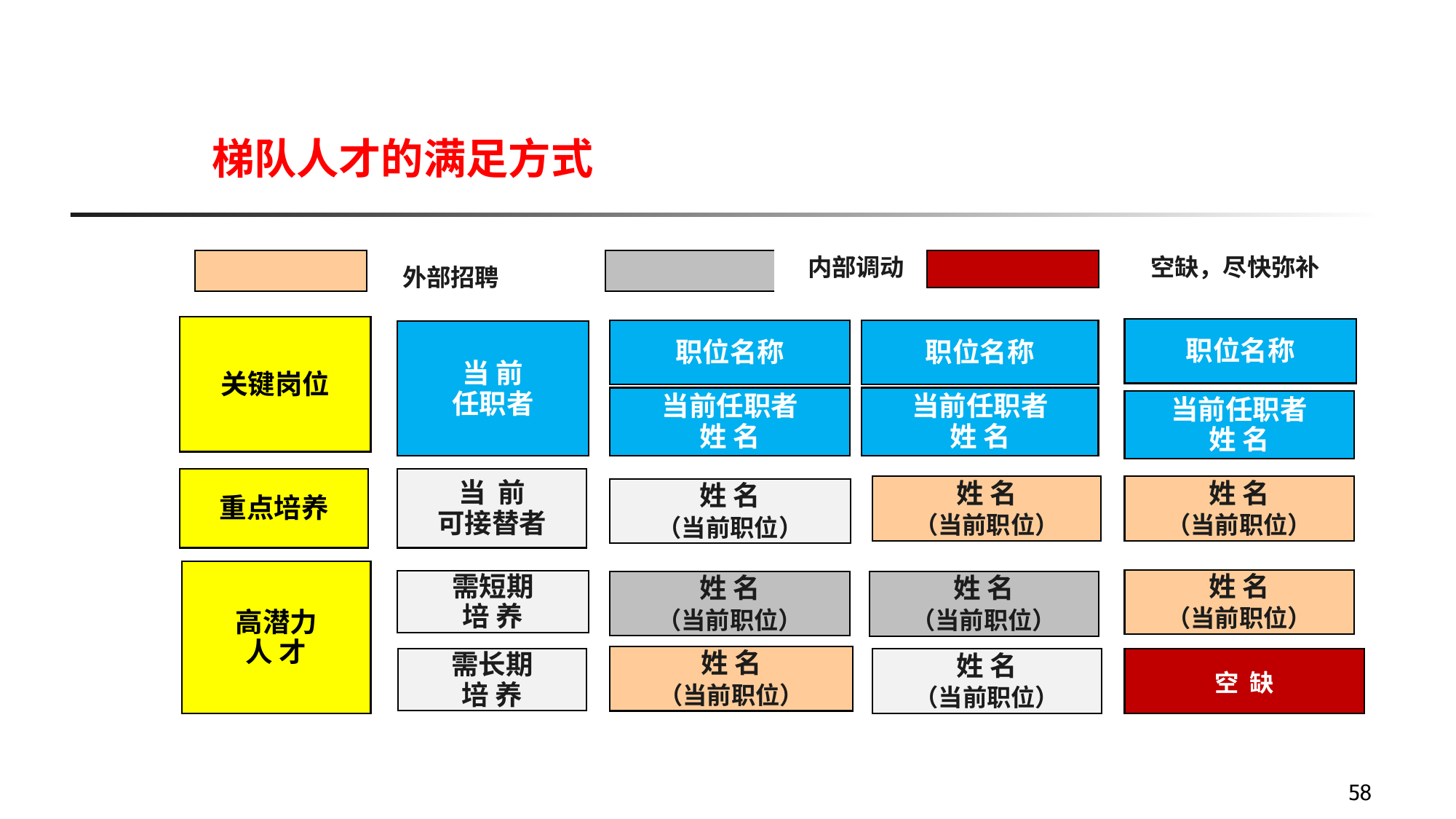

梯队人才的满足方式
内部调动
空缺，尽快弥补

外部招聘

关键岗位
职位名称
职位名称
职位名称
当 前
任职者
当前任职者
姓 名
当前任职者
姓 名
当前任职者
姓 名
重点培养
当  前
可接替者
姓 名
（当前职位）
姓 名
（当前职位）
姓 名
（当前职位）
高潜力
人 才
姓 名
（当前职位）
需短期
培 养
姓 名
（当前职位）
姓 名
（当前职位）
姓 名
（当前职位）
需长期
培 养
姓 名
（当前职位）
空  缺

58
58